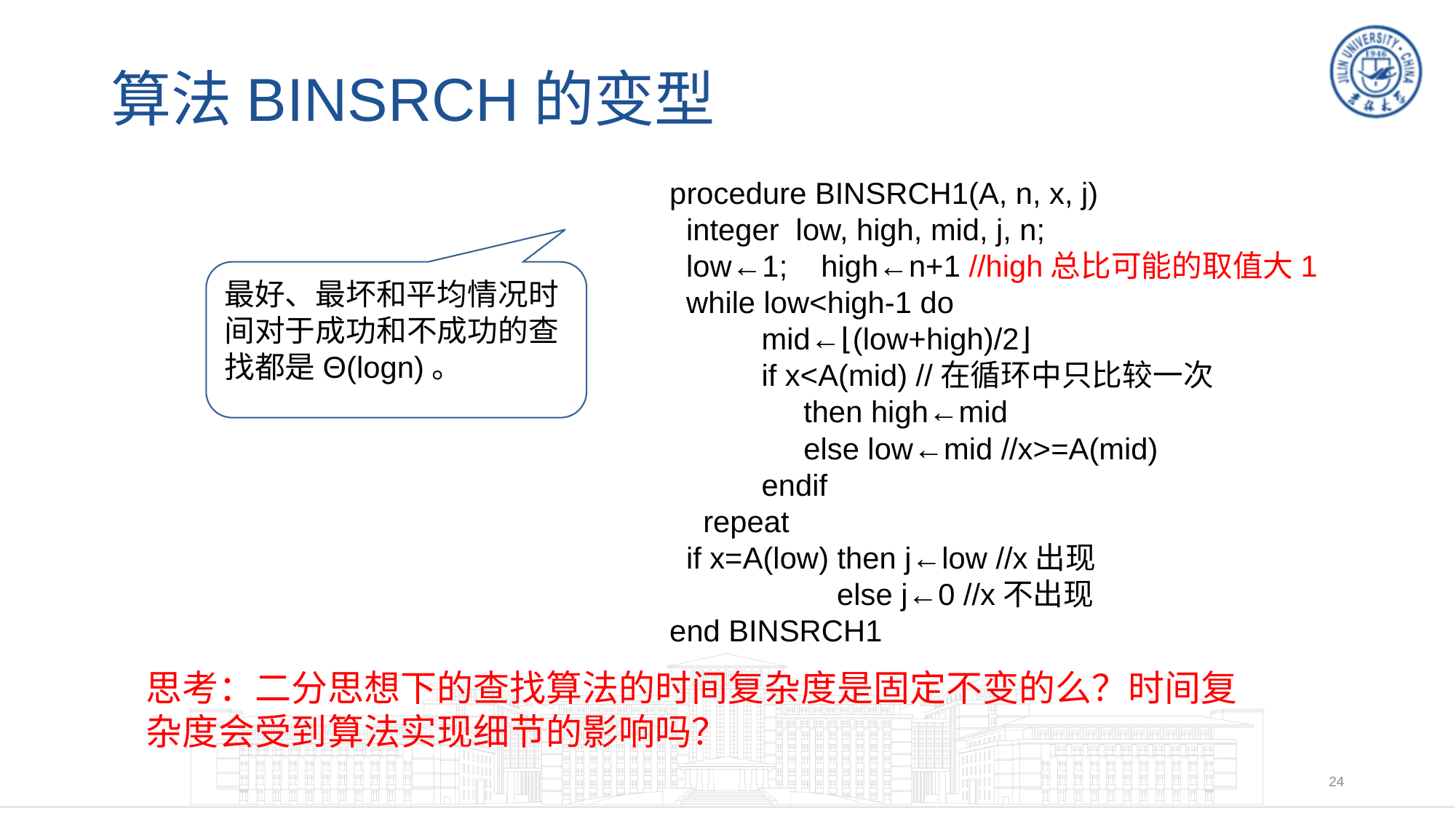

# 算法BINSRCH的变型
procedure BINSRCH1(A, n, x, j)
  integer  low, high, mid, j, n;
  low←1;    high←n+1 //high总比可能的取值大1
  while low<high-1 do
           mid←⌊(low+high)/2⌋
           if x<A(mid) //在循环中只比较一次
                then high←mid
                else low←mid //x>=A(mid)
           endif
    repeat
  if x=A(low) then j←low //x出现
                    else j←0 //x不出现
end BINSRCH1
最好、最坏和平均情况时间对于成功和不成功的查找都是Θ(logn)。
思考：二分思想下的查找算法的时间复杂度是固定不变的么？时间复杂度会受到算法实现细节的影响吗？
24